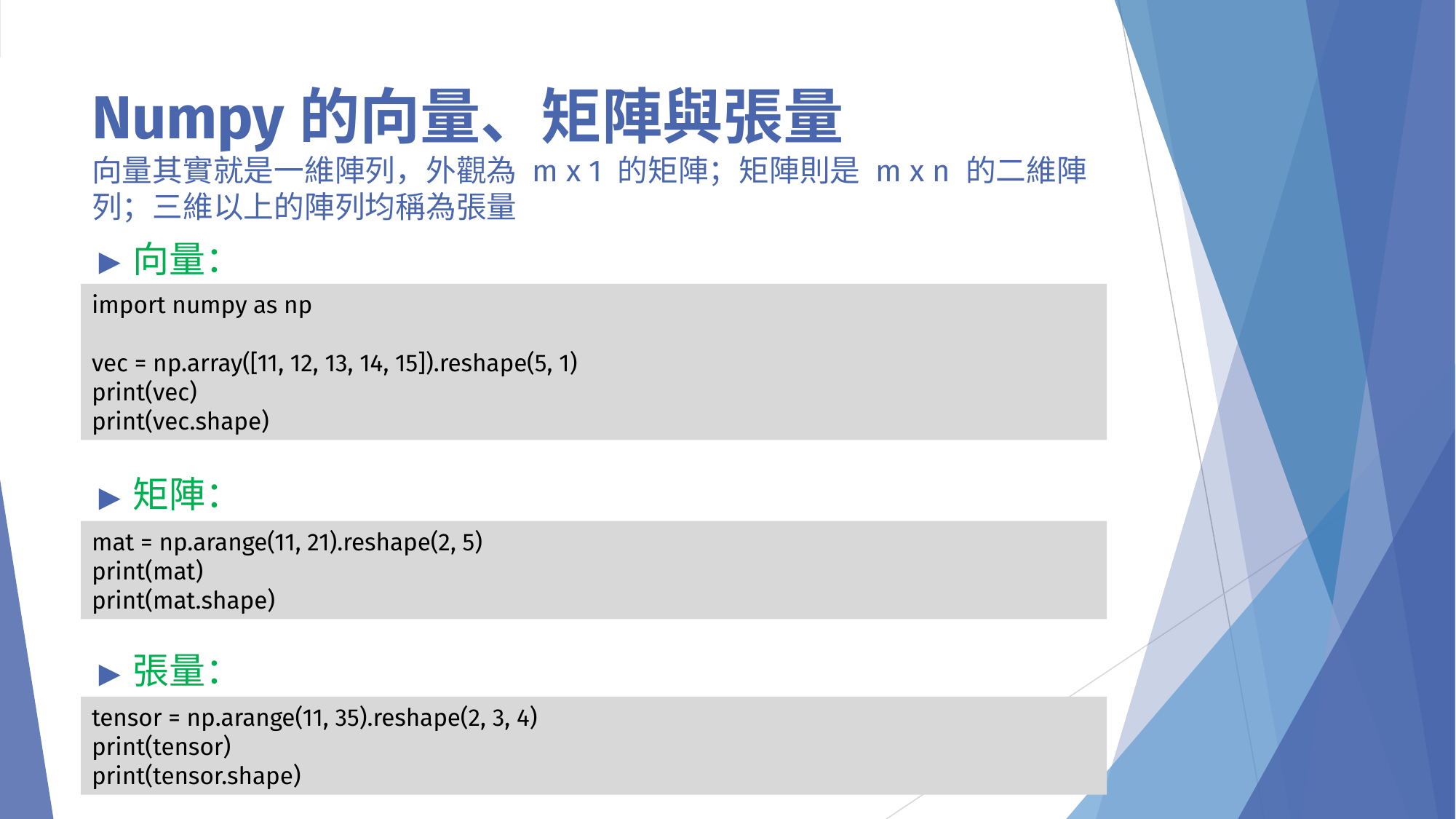

# Numpy的向量、矩陣與張量 向量其實就是一維陣列，外觀為 m x 1 的矩陣；矩陣則是 m x n 的二維陣列；三維以上的陣列均稱為張量
向量：

矩陣：

張量：
import numpy as np

vec = np.array([11, 12, 13, 14, 15]).reshape(5, 1)
print(vec)
print(vec.shape)
mat = np.arange(11, 21).reshape(2, 5)
print(mat)
print(mat.shape)
tensor = np.arange(11, 35).reshape(2, 3, 4)
print(tensor)
print(tensor.shape)